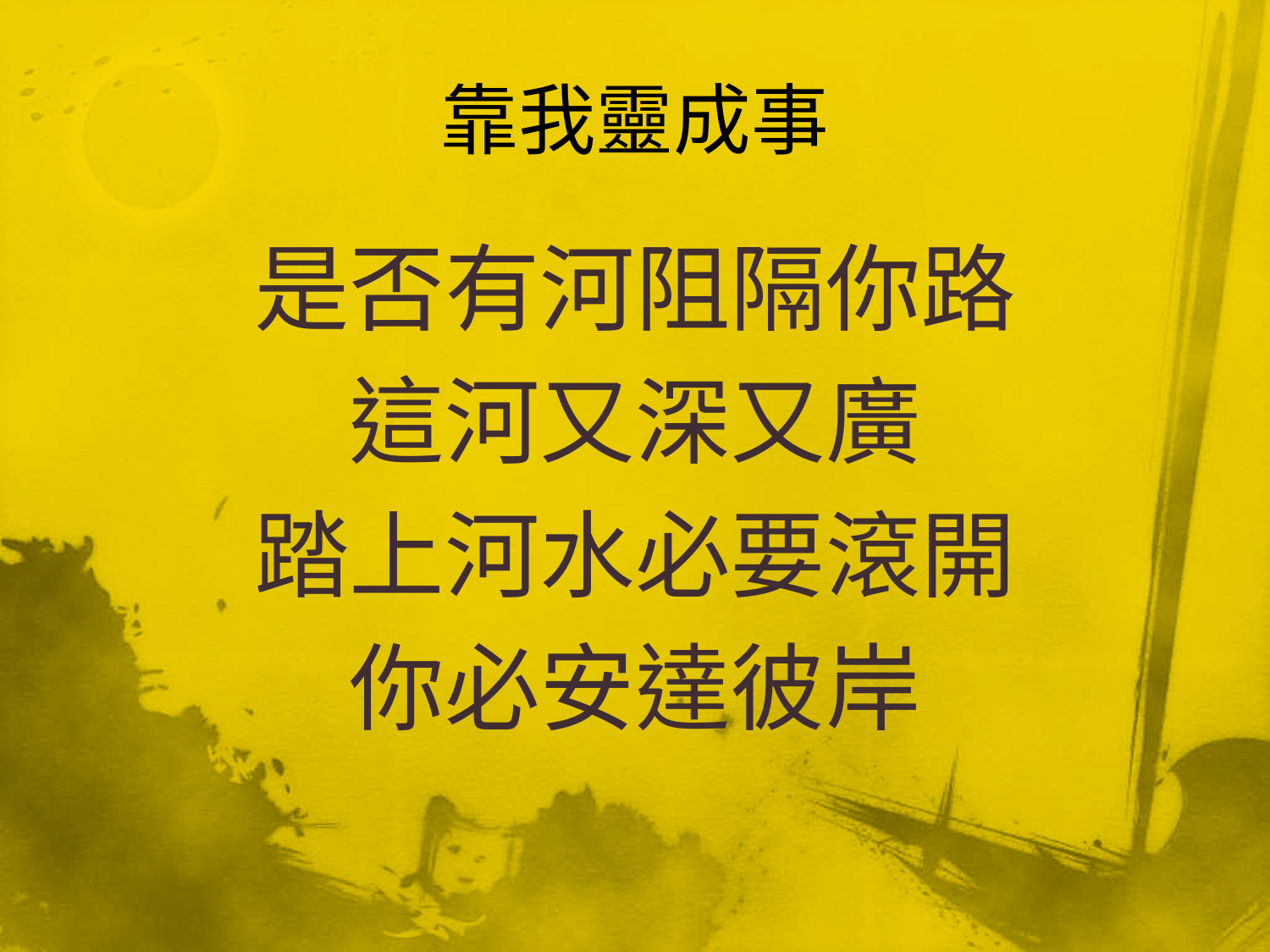

# 靠我靈成事
是否有河阻隔你路
這河又深又廣
踏上河水必要滾開
你必安達彼岸